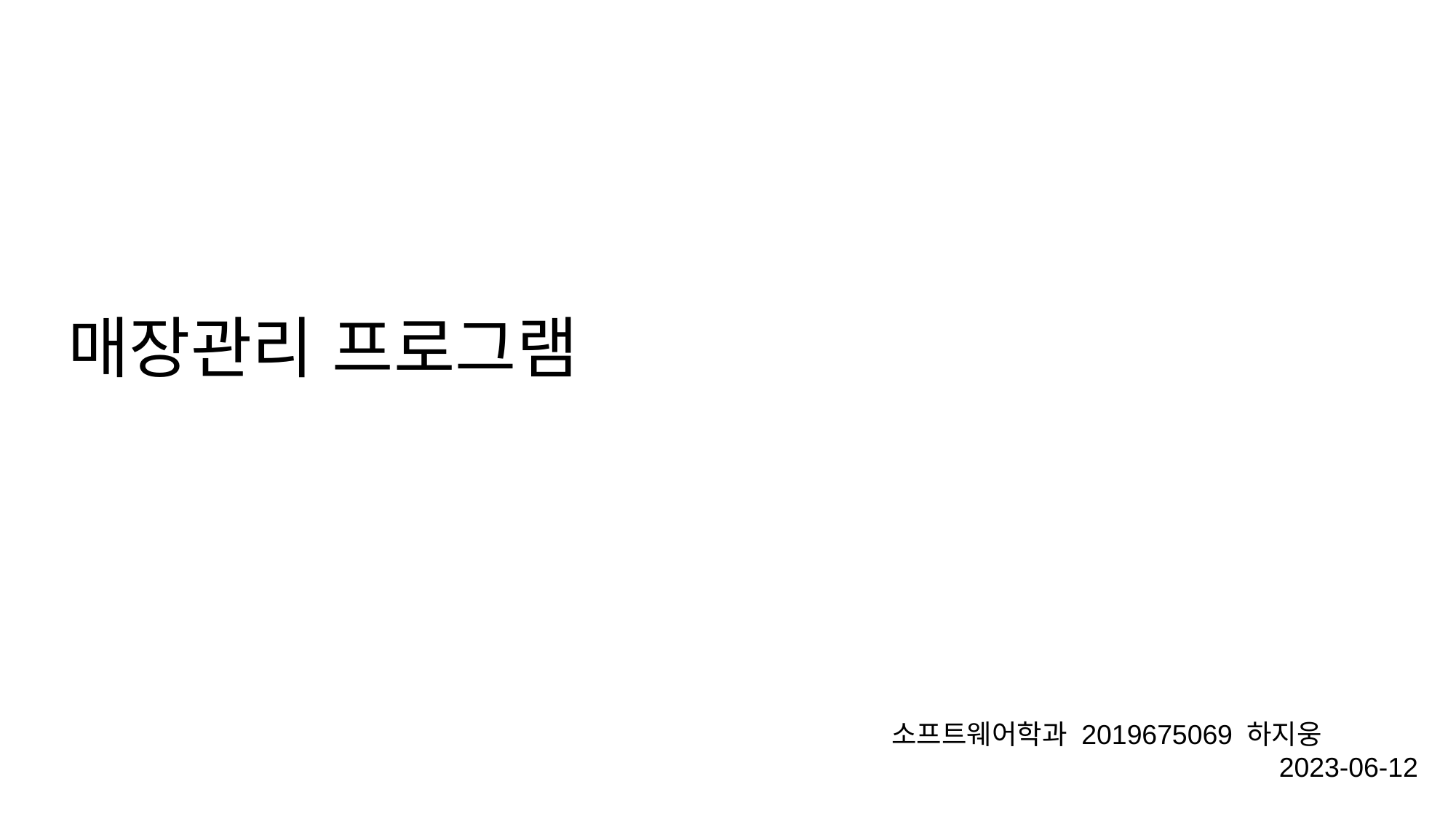

# 매장관리 프로그램
소프트웨어학과 2019675069 하지웅
2023-06-12